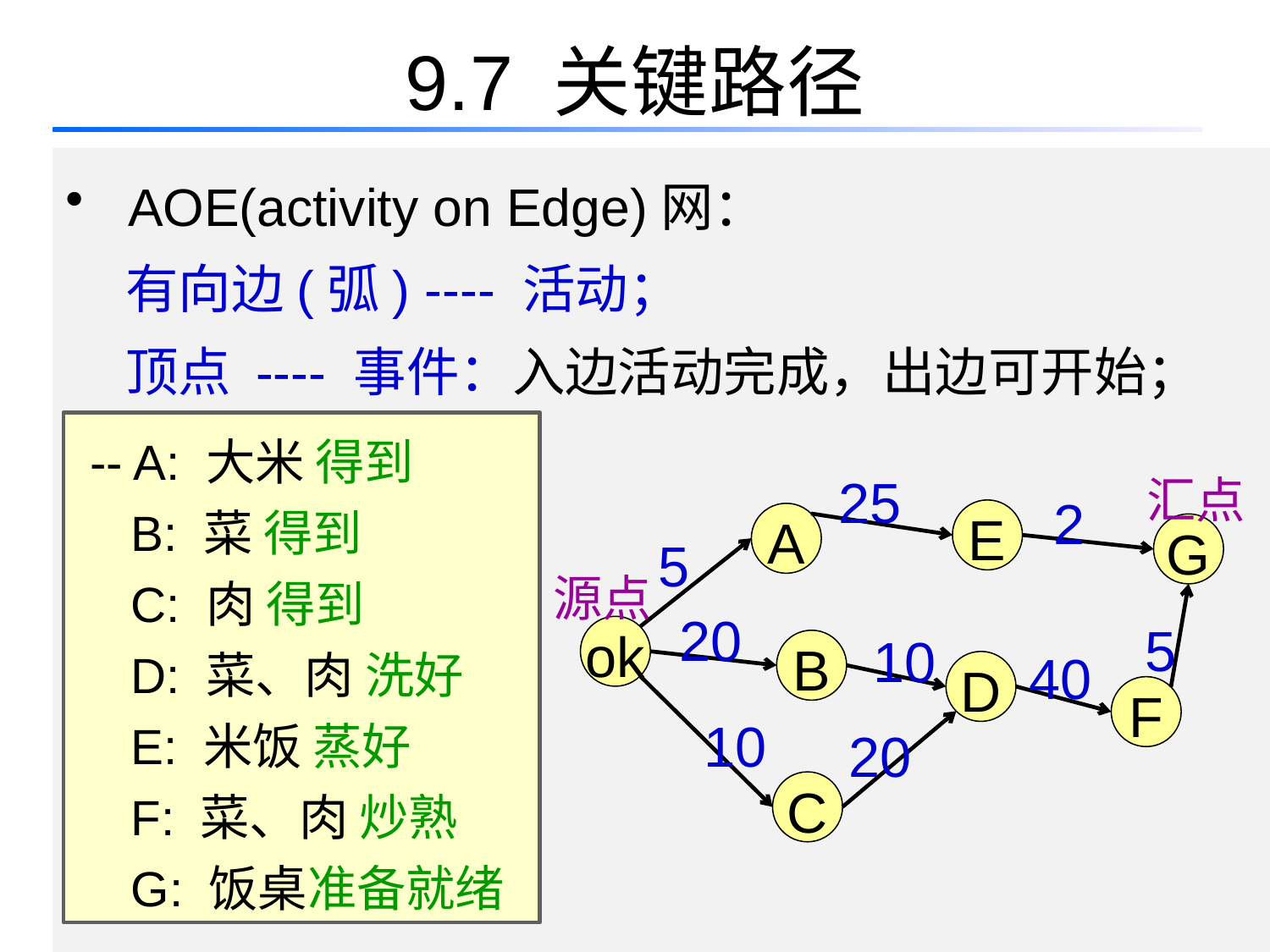

# 9.7 关键路径

 AOE(activity on Edge)网：
    有向边(弧) ---- 活动；
    顶点 ---- 事件：入边活动完成，出边可开始；
 -- A: 大米 得到
    B: 菜 得到
    C: 肉 得到
    D: 菜、肉 洗好
    E: 米饭 蒸好
    F: 菜、肉 炒熟
    G: 饭桌准备就绪
25
汇点
2
E
A
5
G
源点
20
5
10
ok
40
B
D
F
10
20
C